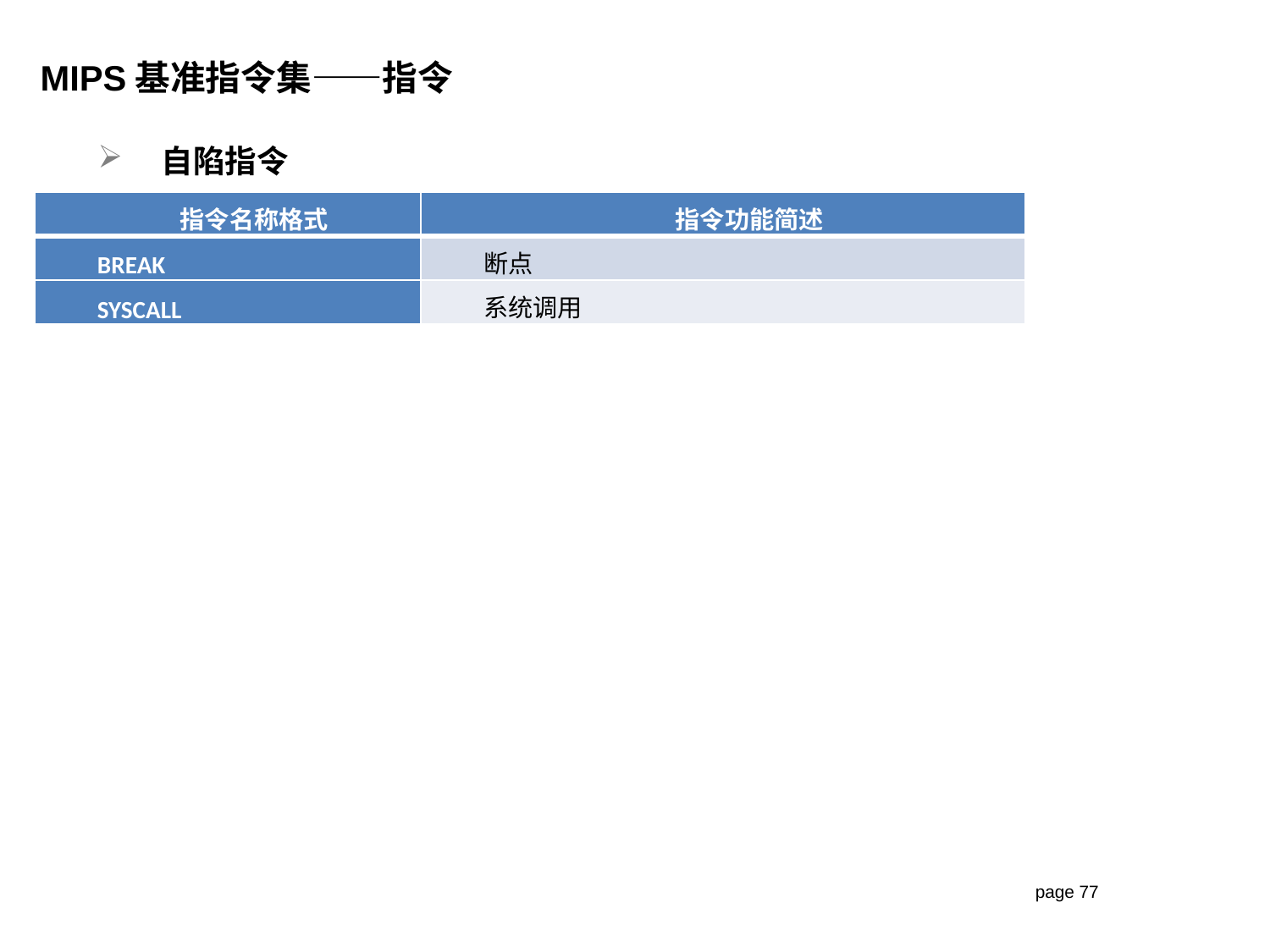

MIPS基准指令集——指令
自陷指令
| 指令名称格式 | 指令功能简述 |
| --- | --- |
| BREAK | 断点 |
| SYSCALL | 系统调用 |

page 77